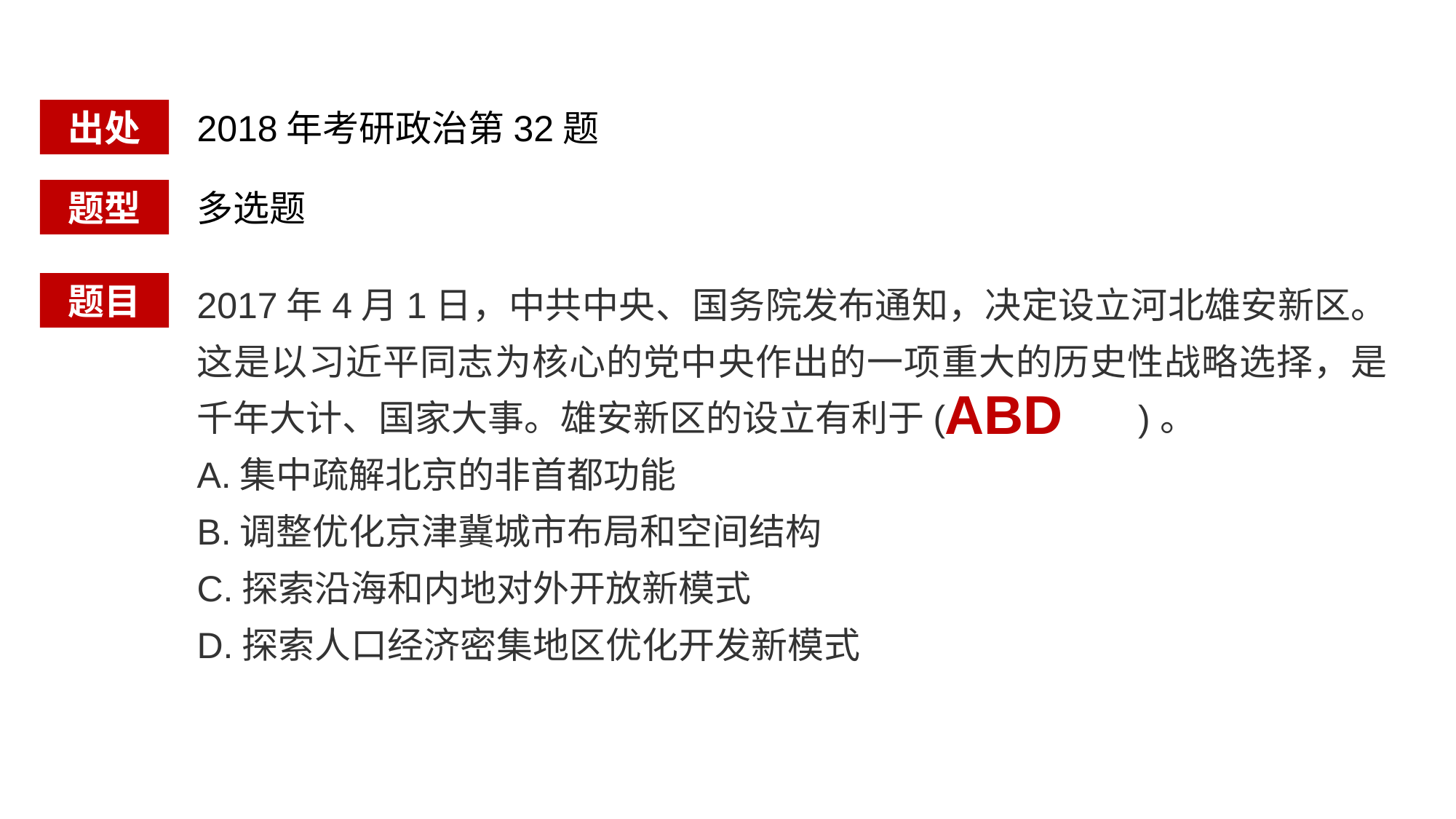

出处
2018年考研政治第32题
题型
多选题
2017年4月1日，中共中央、国务院发布通知，决定设立河北雄安新区。这是以习近平同志为核心的党中央作出的一项重大的历史性战略选择，是千年大计、国家大事。雄安新区的设立有利于(                   )。
A.集中疏解北京的非首都功能
B.调整优化京津冀城市布局和空间结构
C.探索沿海和内地对外开放新模式
D.探索人口经济密集地区优化开发新模式
题目
ABD